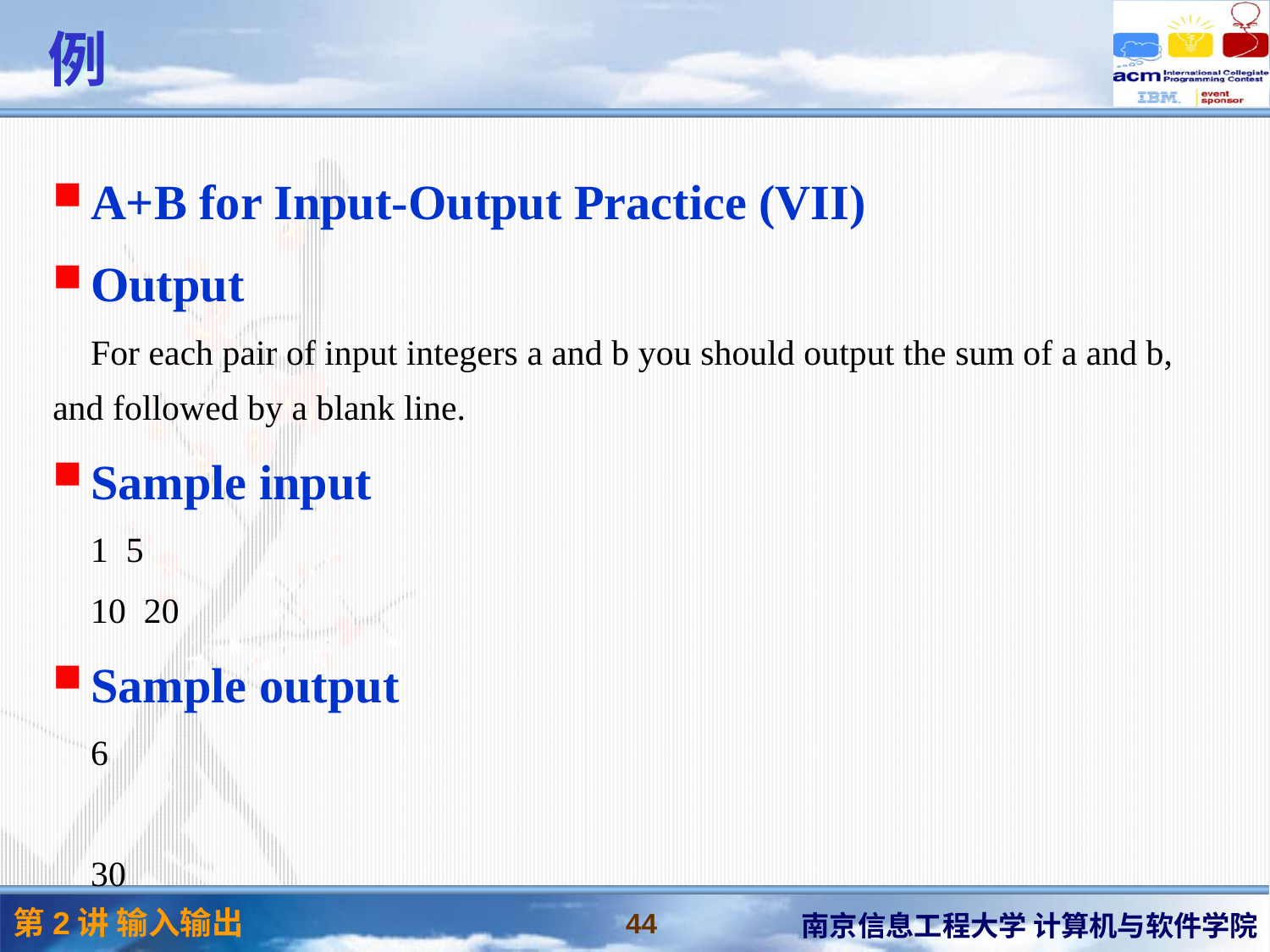

# 例
A+B for Input-Output Practice (VII)
Output
For each pair of input integers a and b you should output the sum of a and b, and followed by a blank line.
Sample input
1  5
10  20
Sample output
6

30